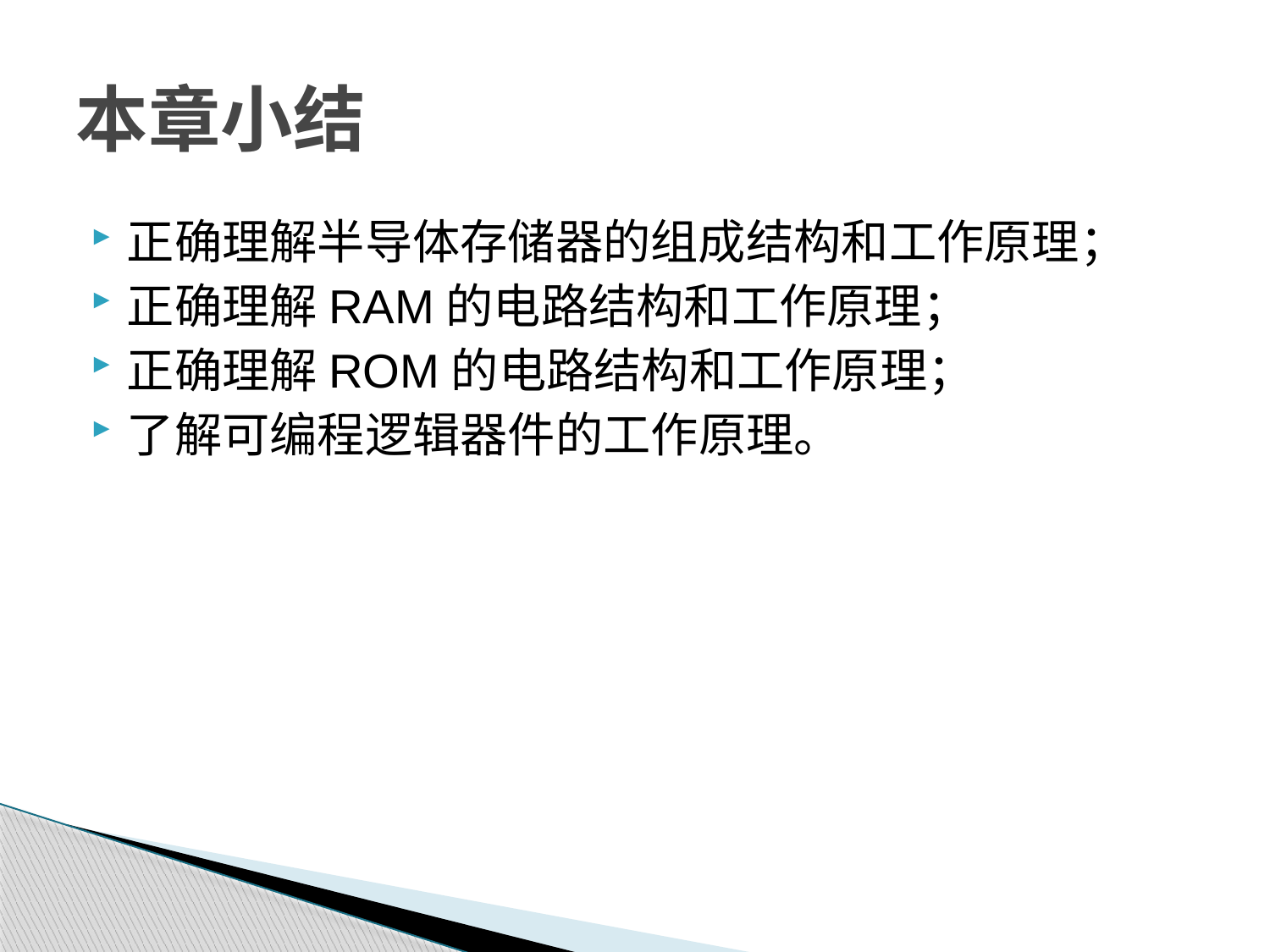

# 本章小结
正确理解半导体存储器的组成结构和工作原理；
正确理解RAM的电路结构和工作原理；
正确理解ROM的电路结构和工作原理；
了解可编程逻辑器件的工作原理。